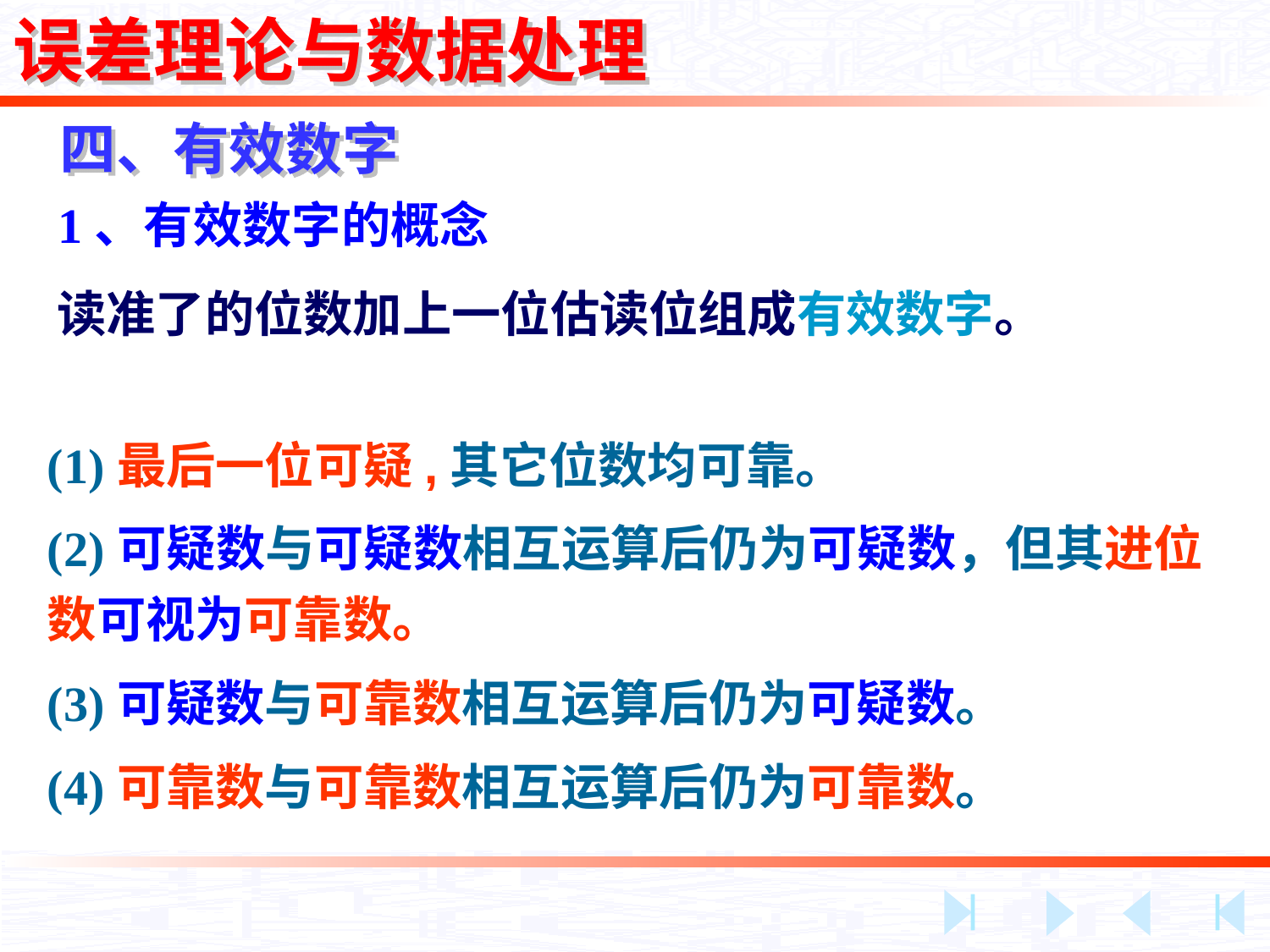

误差理论与数据处理
四、有效数字
1、有效数字的概念
读准了的位数加上一位估读位组成有效数字。
(1)最后一位可疑,其它位数均可靠。
(2)可疑数与可疑数相互运算后仍为可疑数，但其进位数可视为可靠数。
(3)可疑数与可靠数相互运算后仍为可疑数。
(4)可靠数与可靠数相互运算后仍为可靠数。